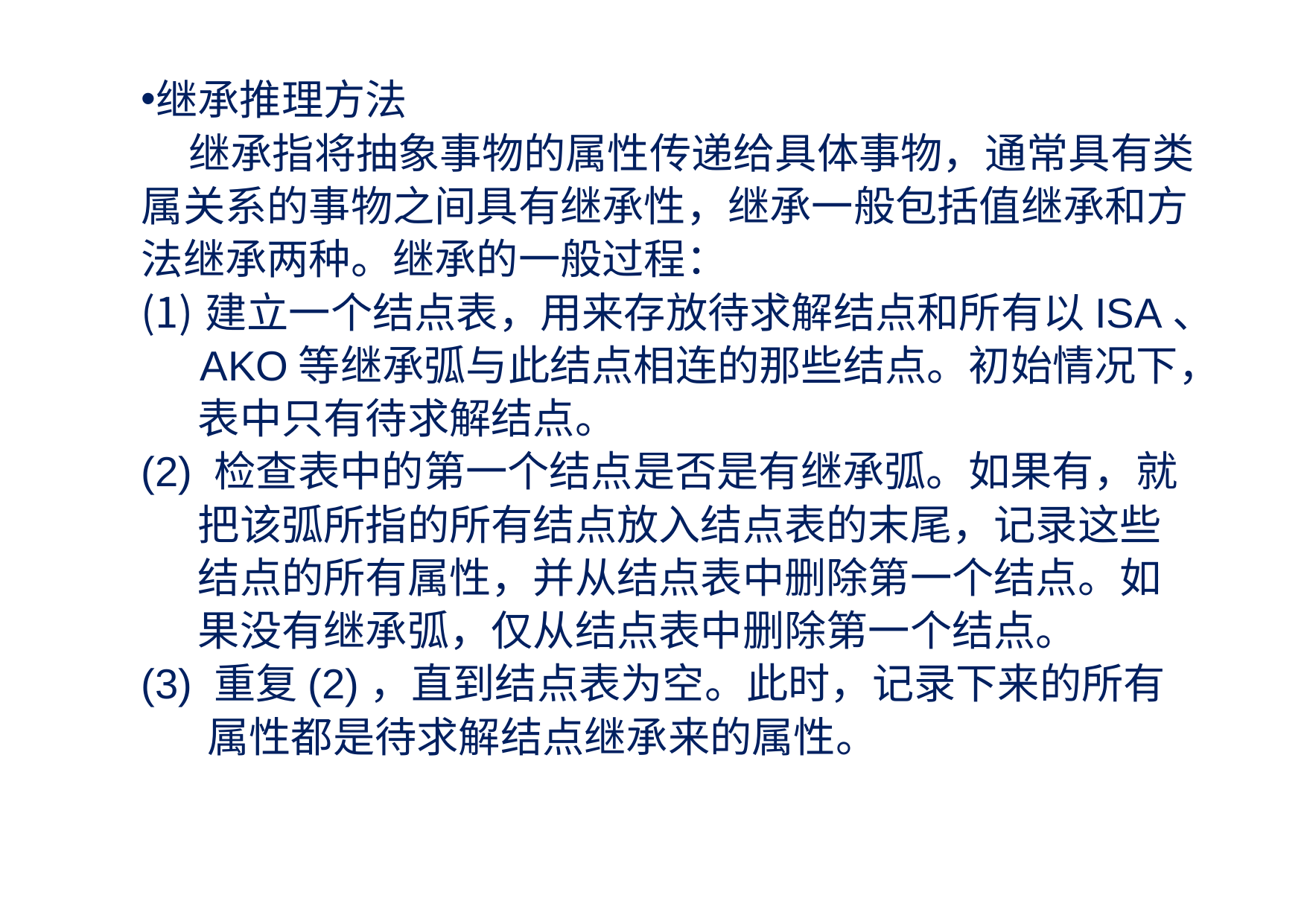

继承推理方法
    继承指将抽象事物的属性传递给具体事物，通常具有类属关系的事物之间具有继承性，继承一般包括值继承和方法继承两种。继承的一般过程：
建立一个结点表，用来存放待求解结点和所有以ISA、
     AKO等继承弧与此结点相连的那些结点。初始情况下，
     表中只有待求解结点。
(2) 检查表中的第一个结点是否是有继承弧。如果有，就
     把该弧所指的所有结点放入结点表的末尾，记录这些
     结点的所有属性，并从结点表中删除第一个结点。如
     果没有继承弧，仅从结点表中删除第一个结点。
(3) 重复(2)，直到结点表为空。此时，记录下来的所有
      属性都是待求解结点继承来的属性。
95